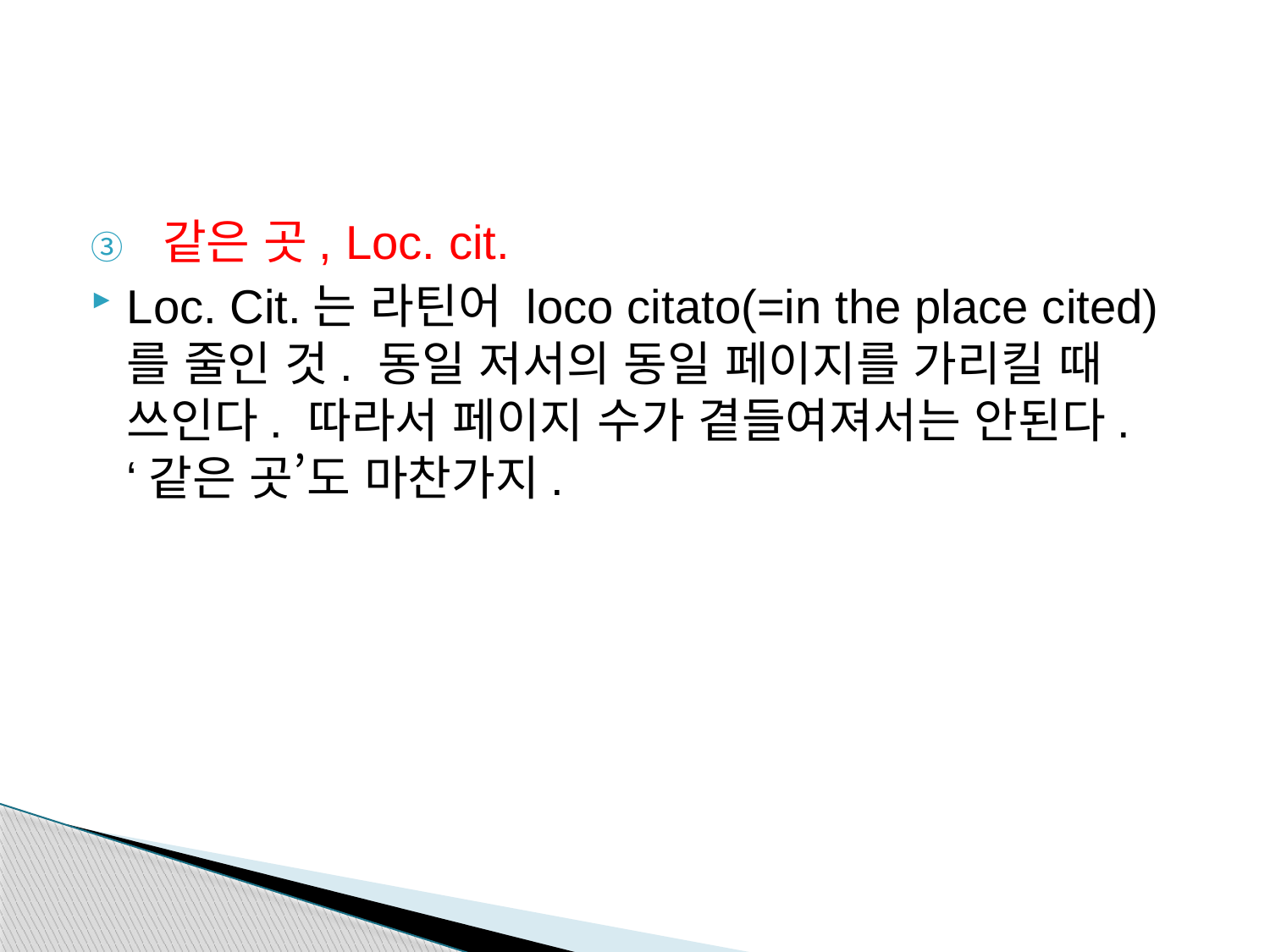

#
같은 곳, Loc. cit.
Loc. Cit.는 라틴어 loco citato(=in the place cited)를 줄인 것. 동일 저서의 동일 페이지를 가리킬 때 쓰인다. 따라서 페이지 수가 곁들여져서는 안된다. ‘같은 곳’도 마찬가지.